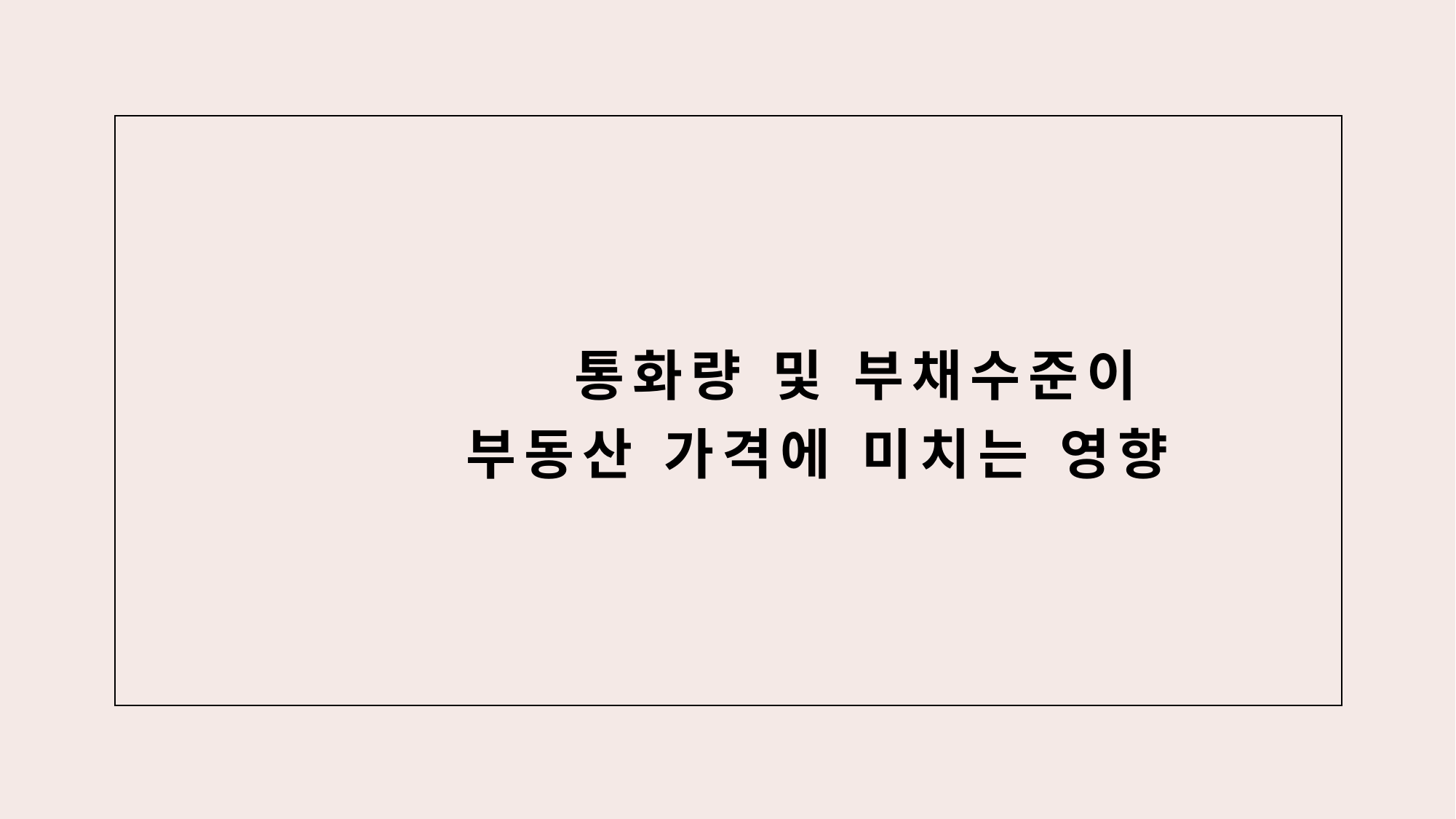

# 통화량 및 부채수준이 부동산 가격에 미치는 영향